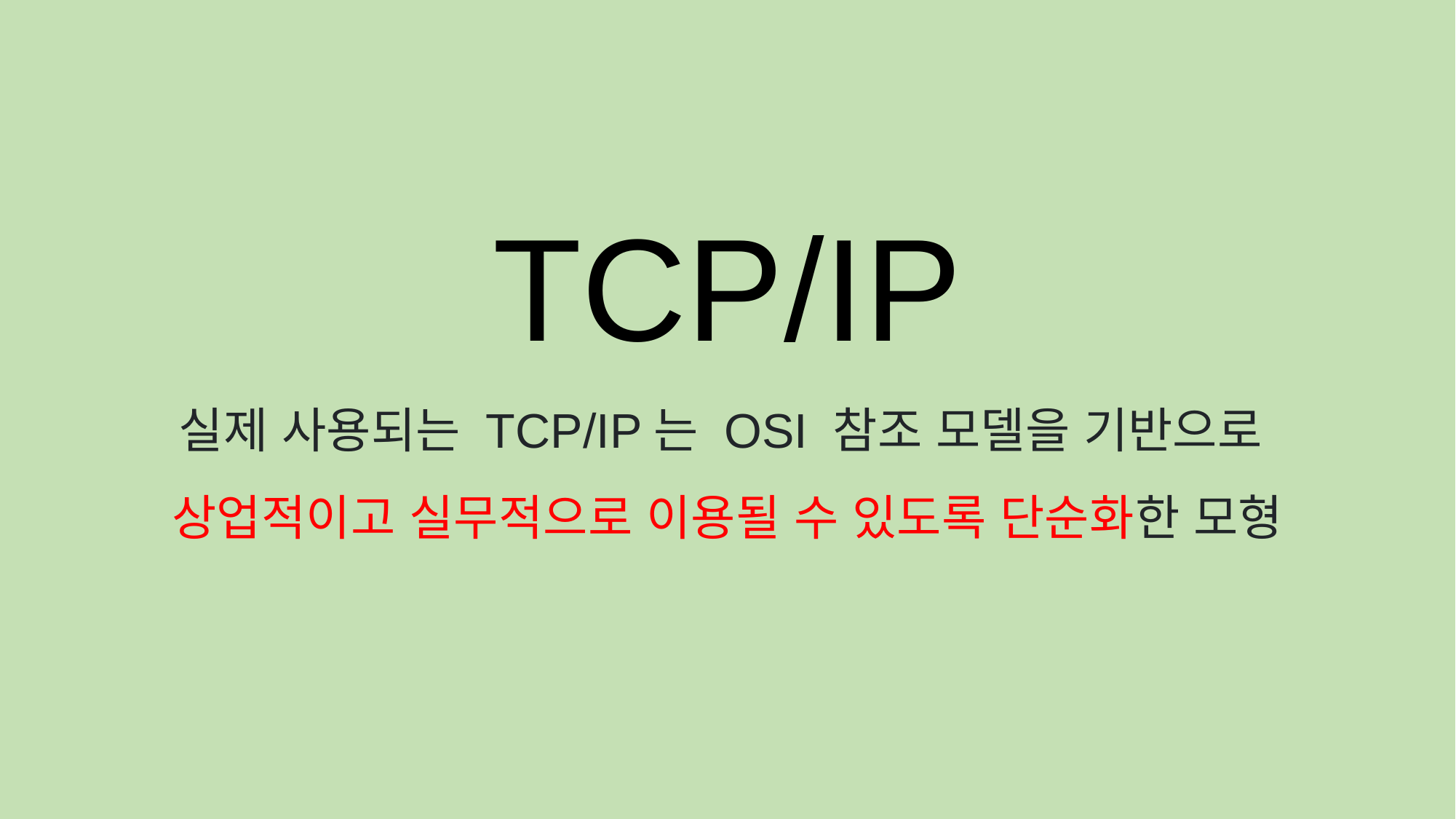

TCP/IP
실제 사용되는 TCP/IP는 OSI 참조 모델을 기반으로
상업적이고 실무적으로 이용될 수 있도록 단순화한 모형